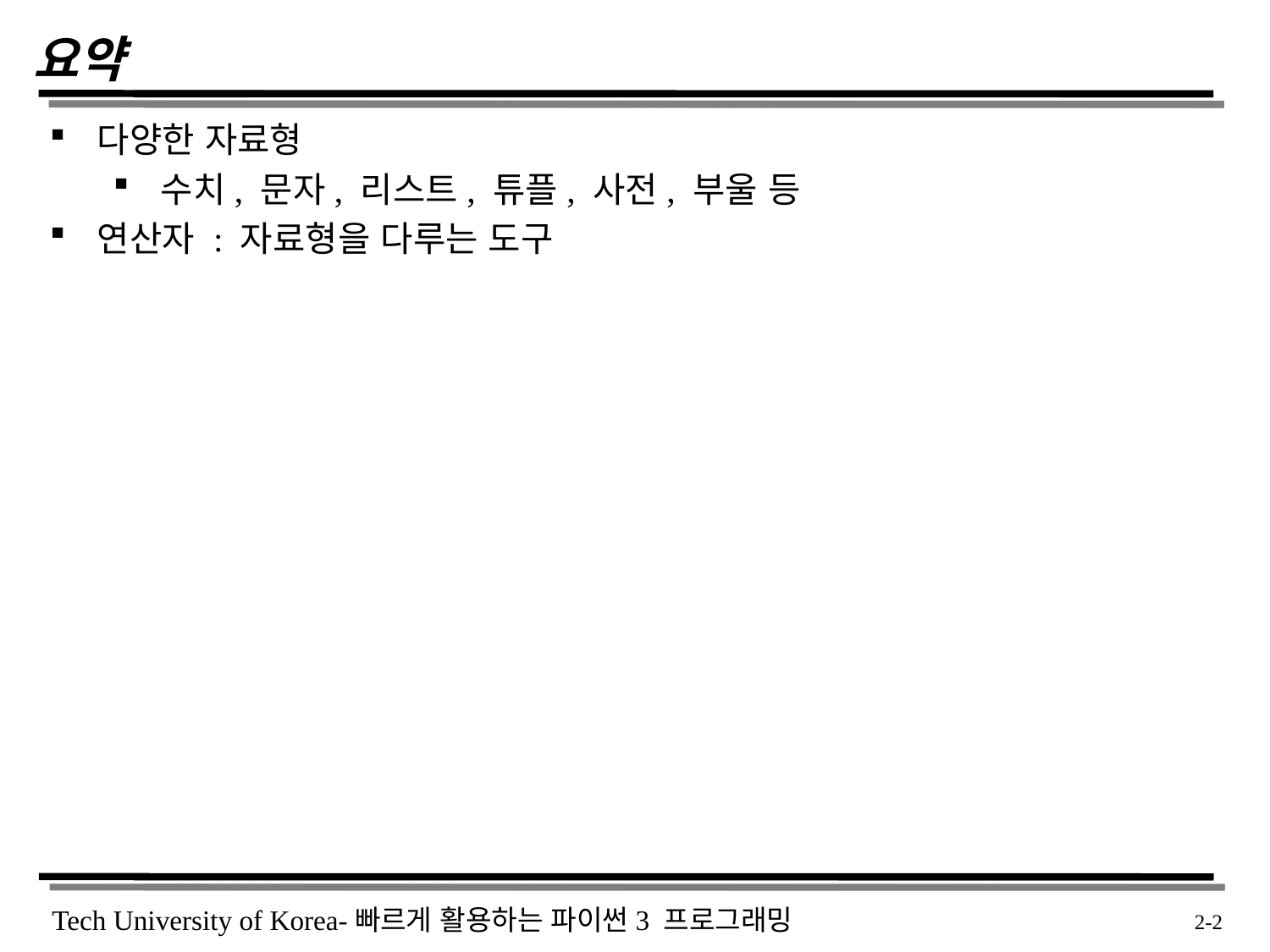

# 요약
다양한 자료형
수치, 문자, 리스트, 튜플, 사전, 부울 등
연산자 : 자료형을 다루는 도구

 2-2